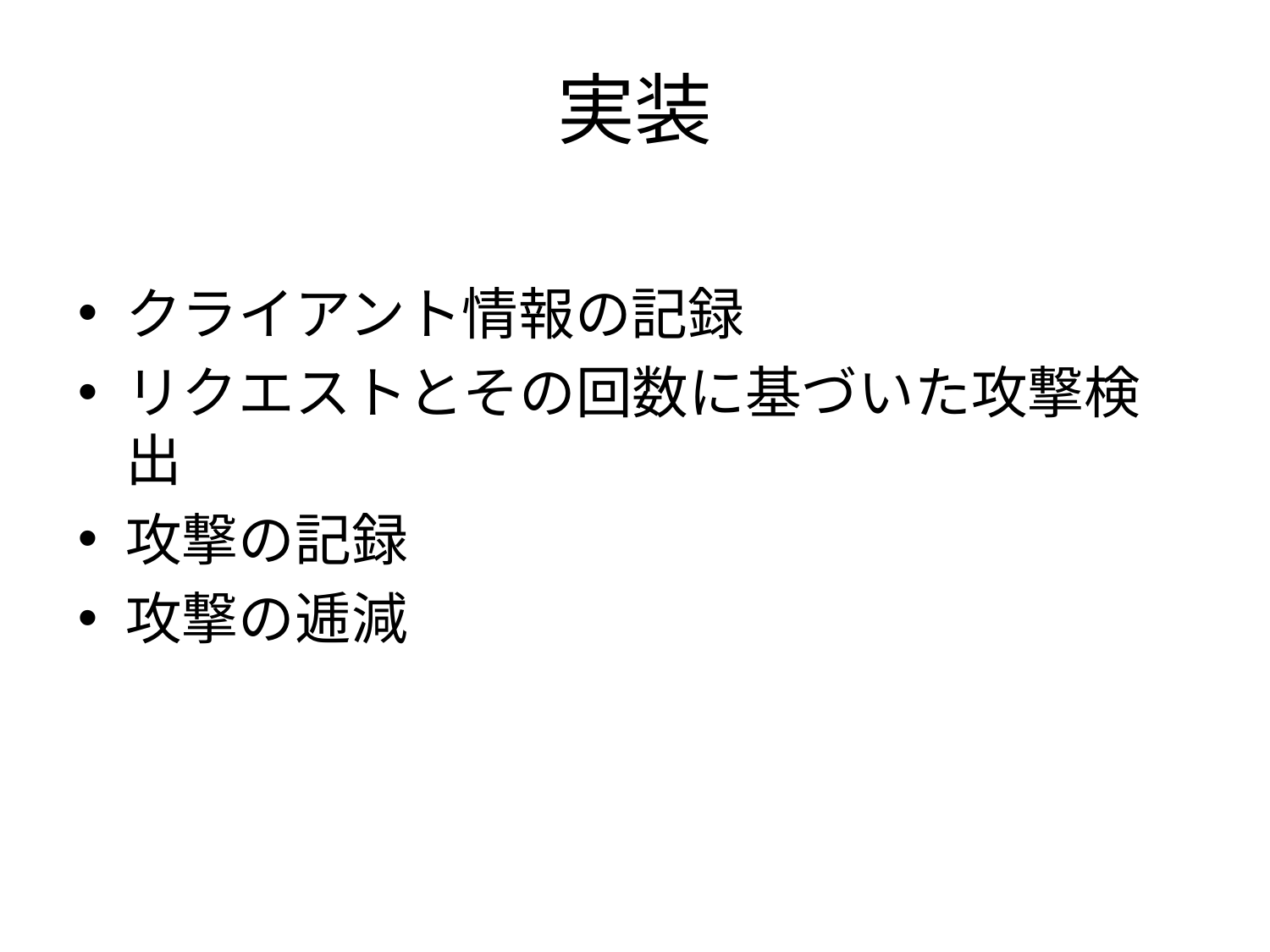

# 実装

クライアント情報の記録
リクエストとその回数に基づいた攻撃検出
攻撃の記録
攻撃の逓減